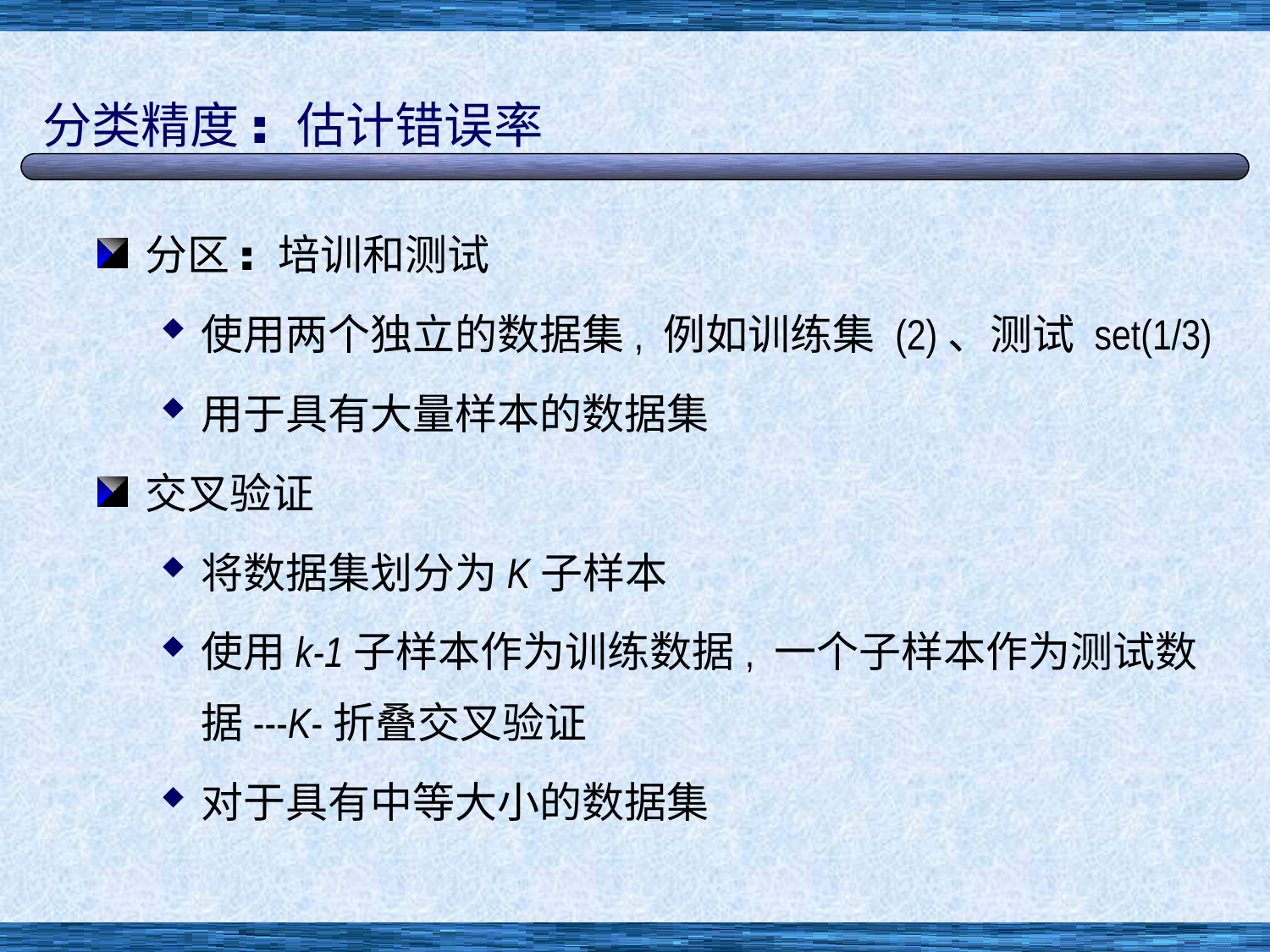

# 分类精度: 估计错误率
分区: 培训和测试
使用两个独立的数据集, 例如训练集 (2)、测试 set(1/3)
用于具有大量样本的数据集
交叉验证
将数据集划分为K子样本
使用k-1子样本作为训练数据, 一个子样本作为测试数据---K-折叠交叉验证
对于具有中等大小的数据集